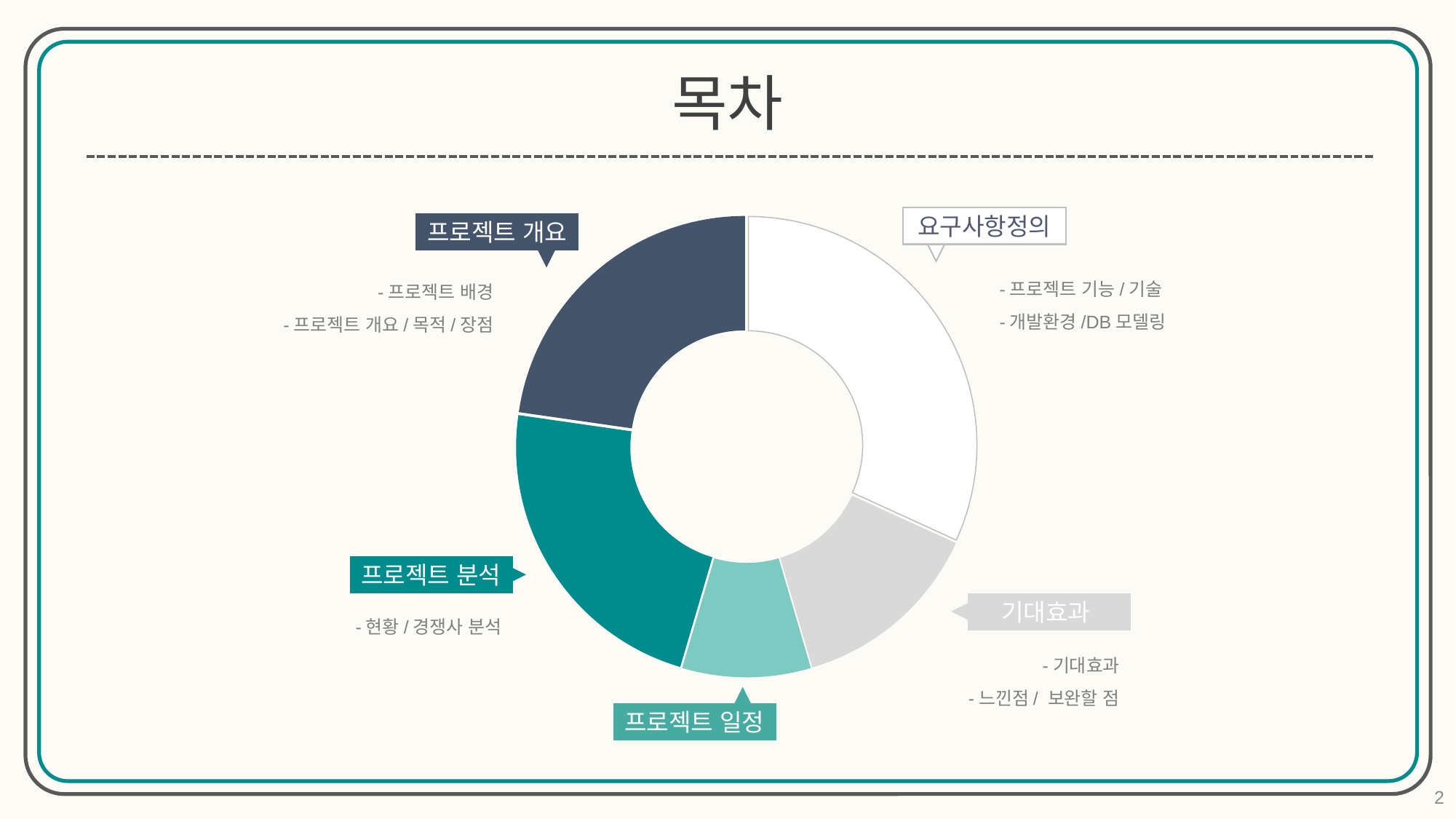

목차

### Chart

| Category | 판매 |
|---|---|
| 데이터1 | 35.0 |
| 데이터2 | 15.0 |
| 데이터3 | 10.0 |
| 데이터4 | 25.0 |
| 데이터5 | 25.0 |
| 데이터6 | None |
요구사항정의

프로젝트 개요

-프로젝트 기능/기술
-개발환경/DB모델링
-프로젝트 배경
-프로젝트 개요/목적/장점
프로젝트 분석

기대효과

-현황/경쟁사 분석
-기대효과
-느낀점/ 보완할 점

프로젝트 일정
2